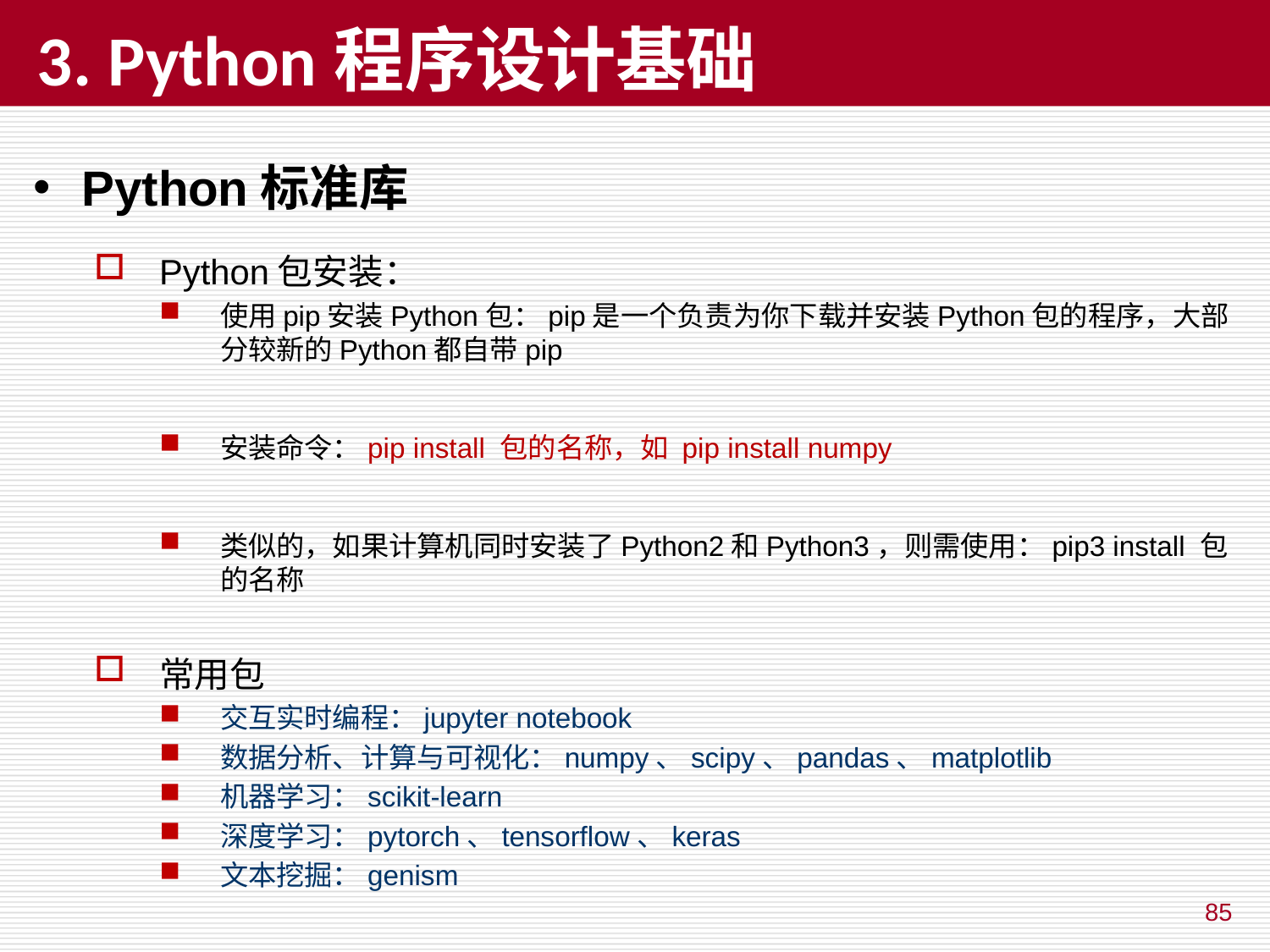

# 3. Python程序设计基础
Python标准库

Python包安装：
使用pip安装Python包：pip是一个负责为你下载并安装Python包的程序，大部分较新的Python都自带pip

安装命令：pip install 包的名称，如 pip install numpy

类似的，如果计算机同时安装了Python2和Python3，则需使用：pip3 install 包的名称

常用包
交互实时编程：jupyter notebook
数据分析、计算与可视化：numpy、scipy、pandas、matplotlib
机器学习：scikit-learn
深度学习：pytorch、tensorflow、keras
文本挖掘：genism

85